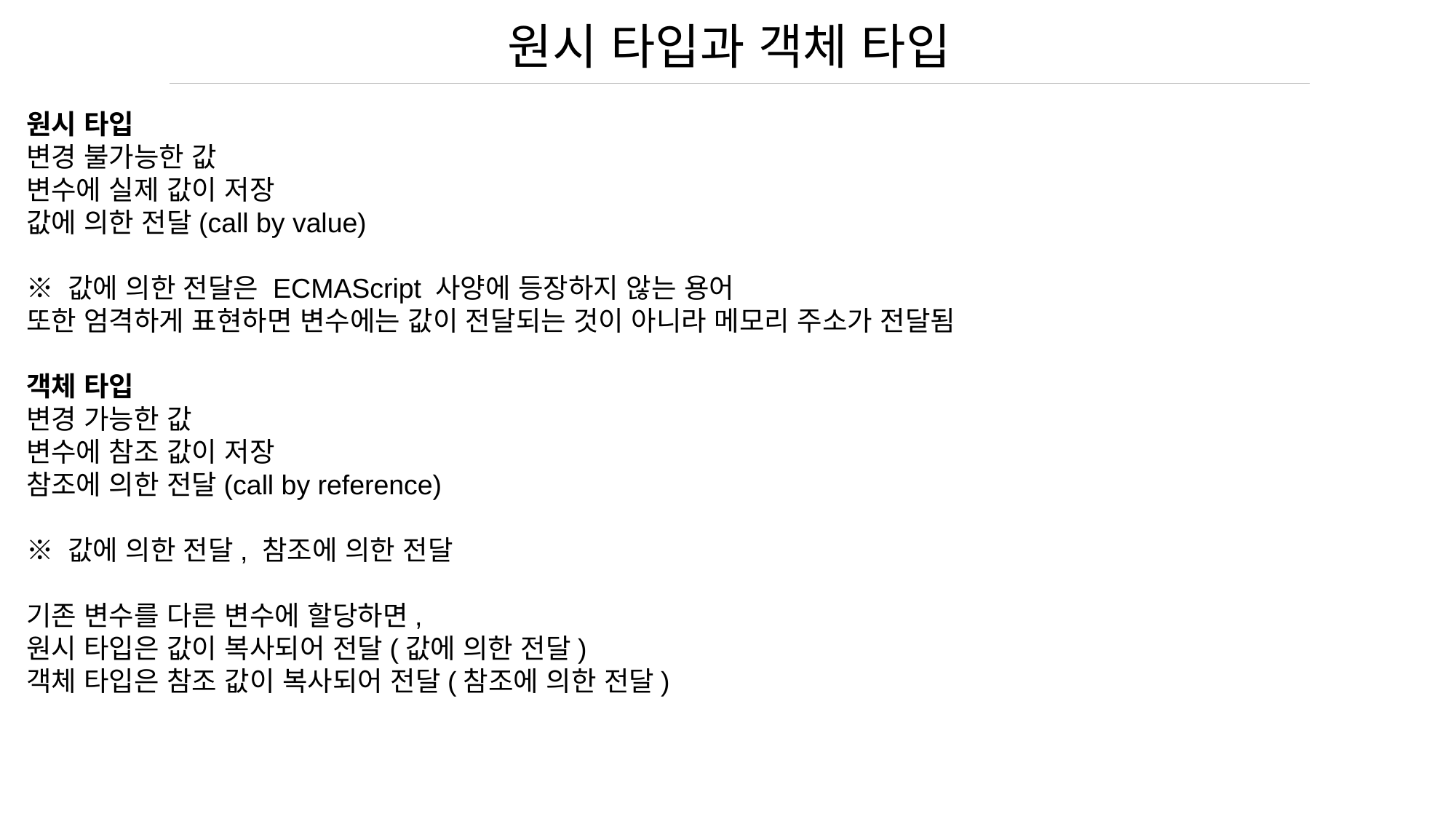

원시 타입과 객체 타입
원시 타입
변경 불가능한 값
변수에 실제 값이 저장
값에 의한 전달(call by value)

※ 값에 의한 전달은 ECMAScript 사양에 등장하지 않는 용어
또한 엄격하게 표현하면 변수에는 값이 전달되는 것이 아니라 메모리 주소가 전달됨

객체 타입
변경 가능한 값
변수에 참조 값이 저장
참조에 의한 전달(call by reference)

※ 값에 의한 전달, 참조에 의한 전달

기존 변수를 다른 변수에 할당하면,
원시 타입은 값이 복사되어 전달(값에 의한 전달)
객체 타입은 참조 값이 복사되어 전달(참조에 의한 전달)